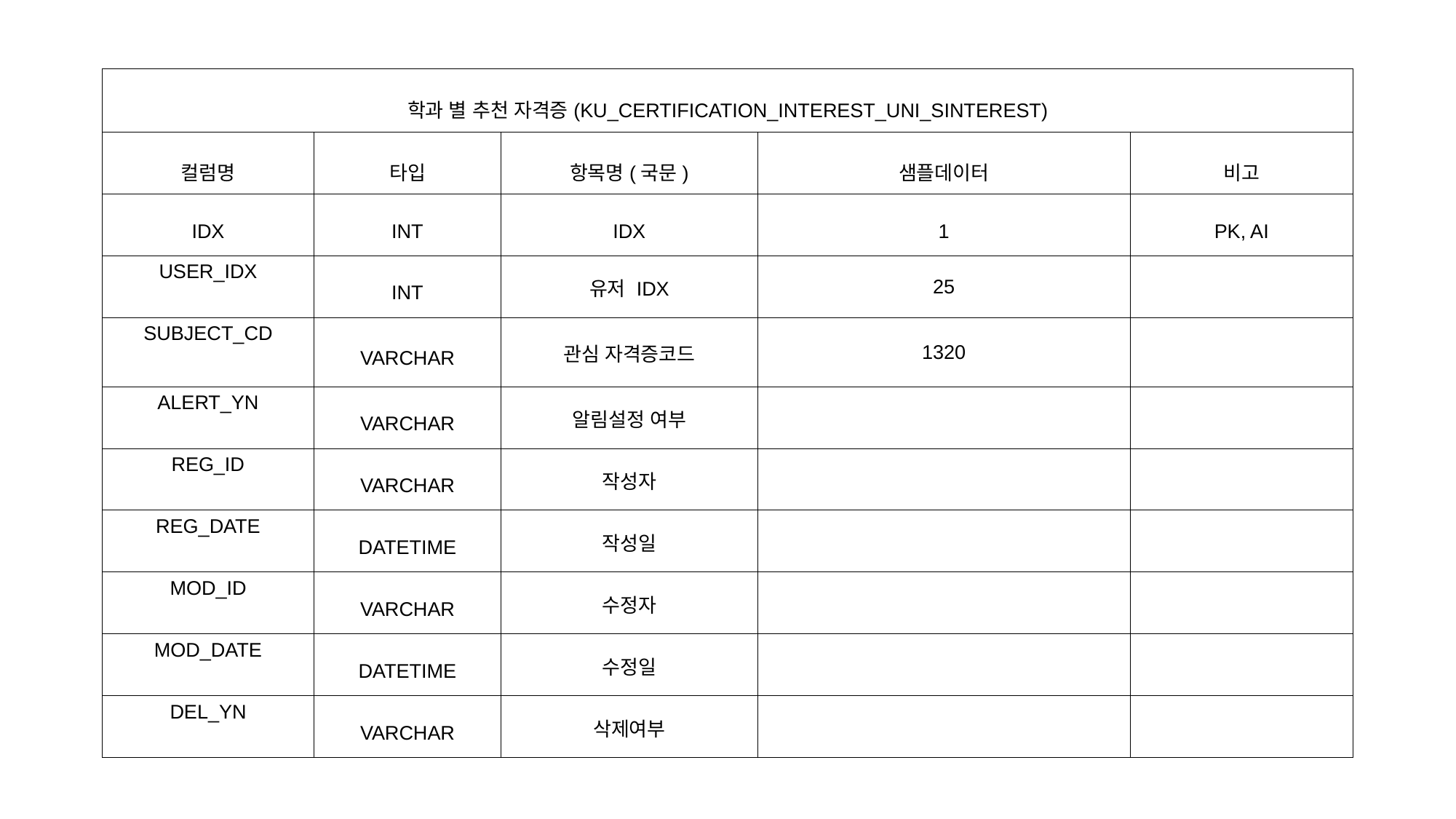

| 학과 별 추천 자격증(KU\_CERTIFICATION\_INTEREST\_UNI\_SINTEREST) |  |  |  |  |
| --- | --- | --- | --- | --- |
| 컬럼명 | 타입 | 항목명(국문) | 샘플데이터 | 비고 |
| IDX | INT | IDX | 1 | PK, AI |
| USER\_IDX | INT | 유저 IDX | 25 |  |
| SUBJECT\_CD | VARCHAR | 관심 자격증코드 | 1320 |  |
| ALERT\_YN | VARCHAR | 알림설정 여부 |  |  |
| REG\_ID | VARCHAR | 작성자 |  |  |
| REG\_DATE | DATETIME | 작성일 |  |  |
| MOD\_ID | VARCHAR | 수정자 |  |  |
| MOD\_DATE | DATETIME | 수정일 |  |  |
| DEL\_YN | VARCHAR | 삭제여부 |  |  |